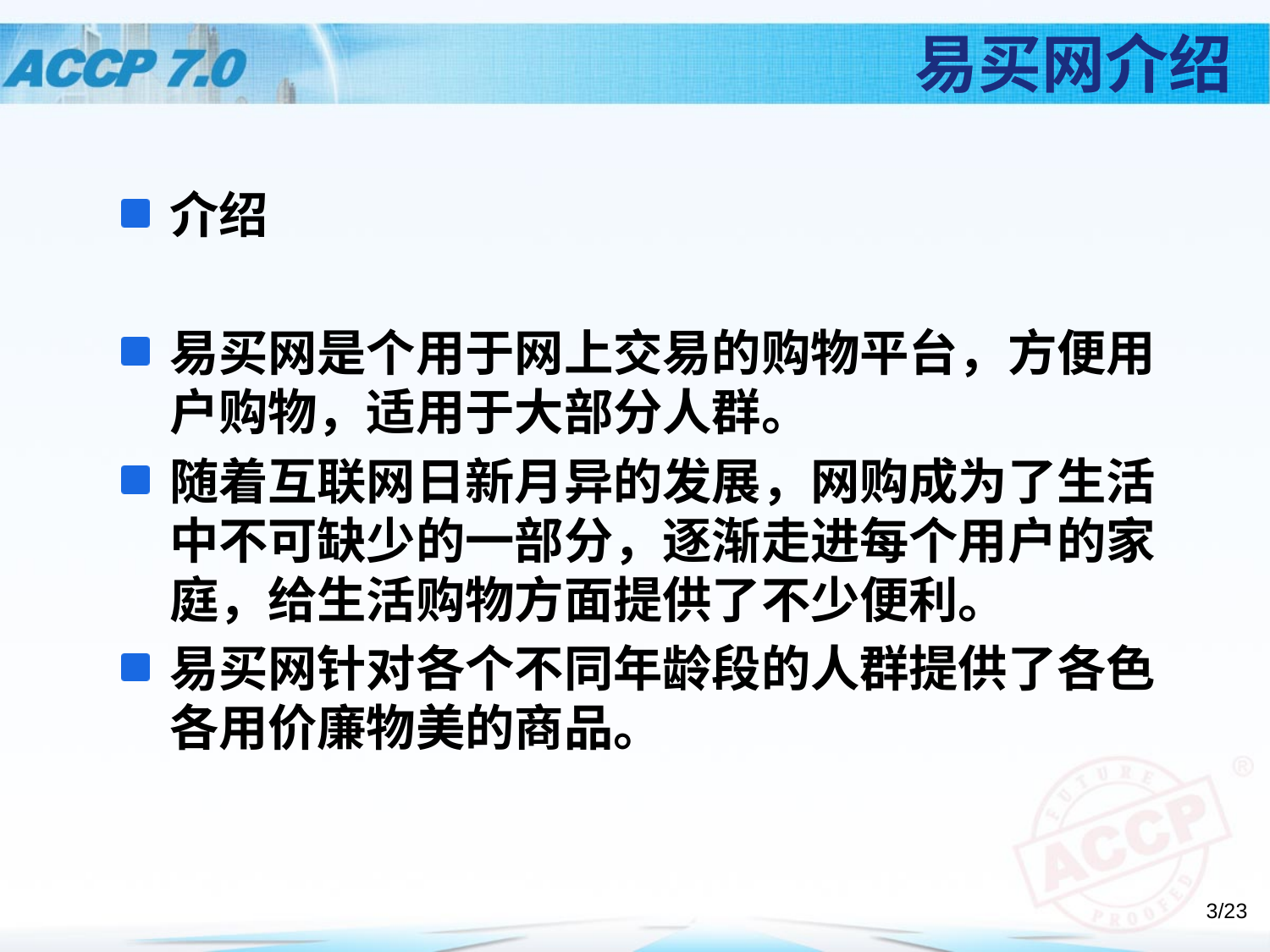

# 易买网介绍
介绍

易买网是个用于网上交易的购物平台，方便用户购物，适用于大部分人群。
随着互联网日新月异的发展，网购成为了生活中不可缺少的一部分，逐渐走进每个用户的家庭，给生活购物方面提供了不少便利。
易买网针对各个不同年龄段的人群提供了各色各用价廉物美的商品。
3/23